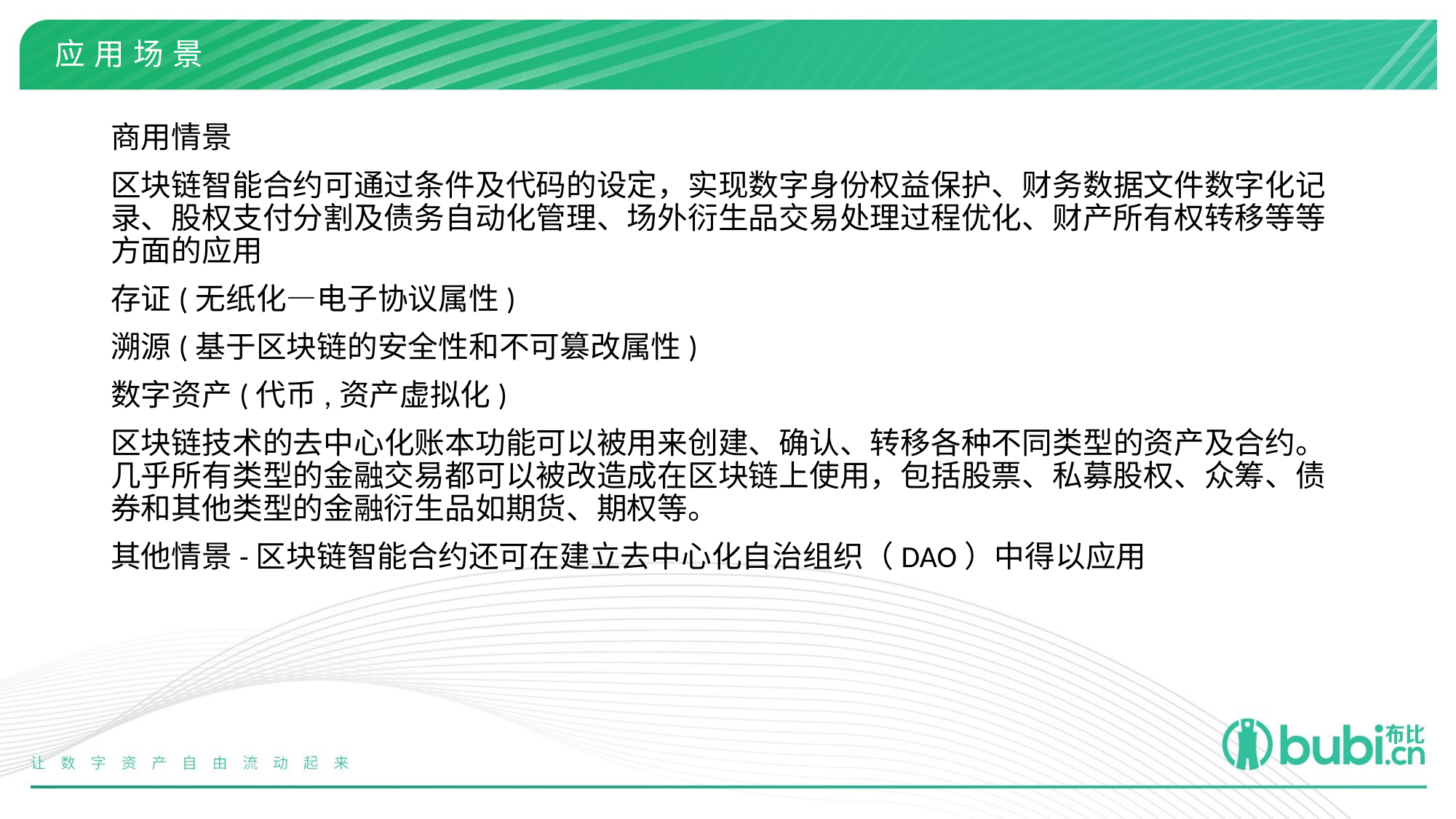

# 应用场景
商用情景
区块链智能合约可通过条件及代码的设定，实现数字身份权益保护、财务数据文件数字化记录、股权支付分割及债务自动化管理、场外衍生品交易处理过程优化、财产所有权转移等等方面的应用
存证(无纸化—电子协议属性)
溯源(基于区块链的安全性和不可篡改属性)
数字资产(代币,资产虚拟化)
区块链技术的去中心化账本功能可以被用来创建、确认、转移各种不同类型的资产及合约。几乎所有类型的金融交易都可以被改造成在区块链上使用，包括股票、私募股权、众筹、债券和其他类型的金融衍生品如期货、期权等。
其他情景-区块链智能合约还可在建立去中心化自治组织（DAO）中得以应用